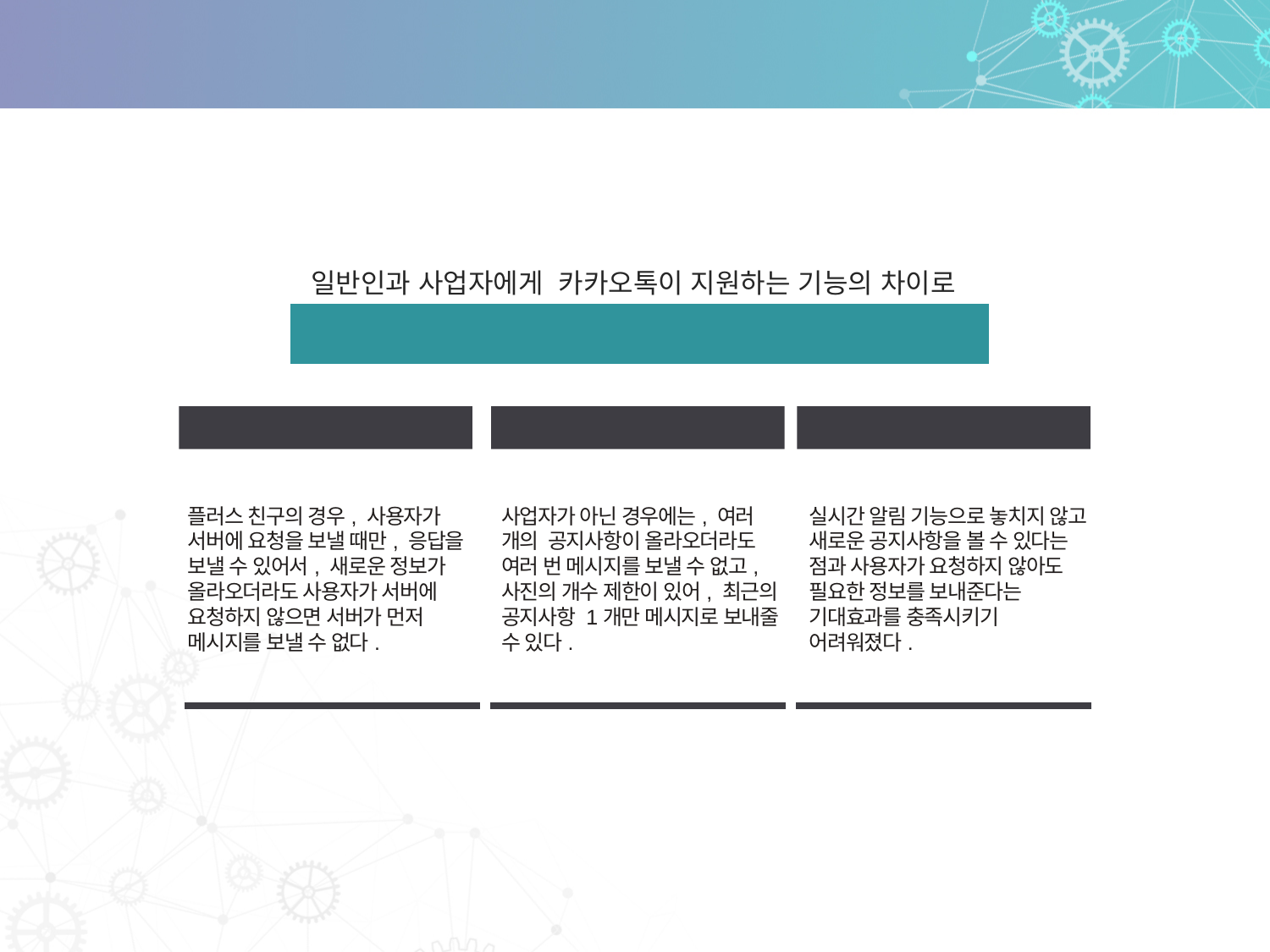

# 카카오톡 API 구현 실패 원인
일반인과 사업자에게  카카오톡이 지원하는 기능의 차이로
발생한 문제점
알림 기능 구현 불가
한정적인 메시지 양
기대효과 미충족
플러스 친구의 경우, 사용자가 서버에 요청을 보낼 때만, 응답을 보낼 수 있어서, 새로운 정보가 올라오더라도 사용자가 서버에 요청하지 않으면 서버가 먼저 메시지를 보낼 수 없다.
사업자가 아닌 경우에는, 여러 개의  공지사항이 올라오더라도 여러 번 메시지를 보낼 수 없고, 사진의 개수 제한이 있어, 최근의 공지사항 1개만 메시지로 보내줄 수 있다.
실시간 알림 기능으로 놓치지 않고 새로운 공지사항을 볼 수 있다는 점과 사용자가 요청하지 않아도 필요한 정보를 보내준다는 기대효과를 충족시키기 어려워졌다.